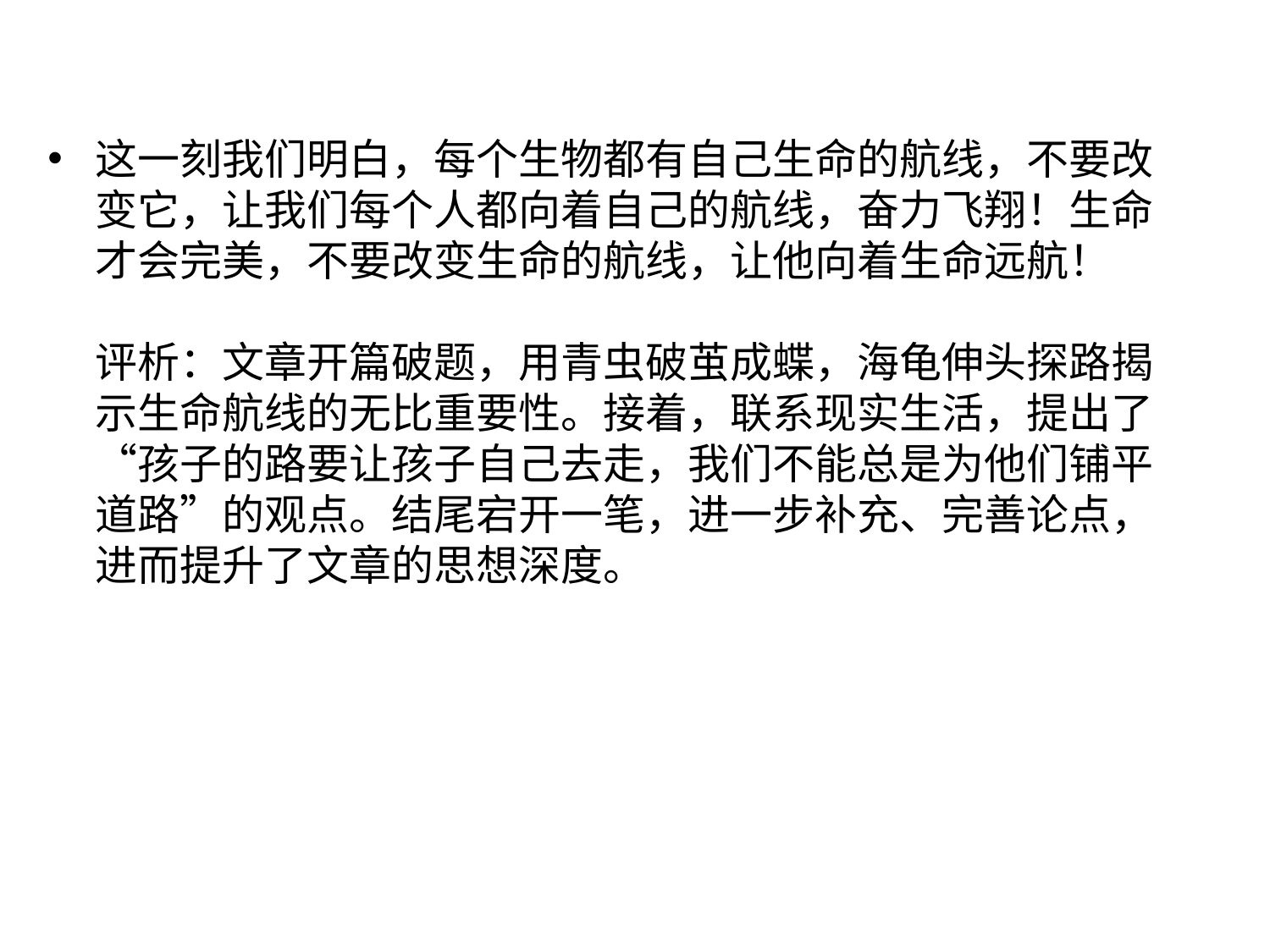

#
这一刻我们明白，每个生物都有自己生命的航线，不要改变它，让我们每个人都向着自己的航线，奋力飞翔！生命才会完美，不要改变生命的航线，让他向着生命远航！
评析：文章开篇破题，用青虫破茧成蝶，海龟伸头探路揭示生命航线的无比重要性。接着，联系现实生活，提出了“孩子的路要让孩子自己去走，我们不能总是为他们铺平道路”的观点。结尾宕开一笔，进一步补充、完善论点，进而提升了文章的思想深度。